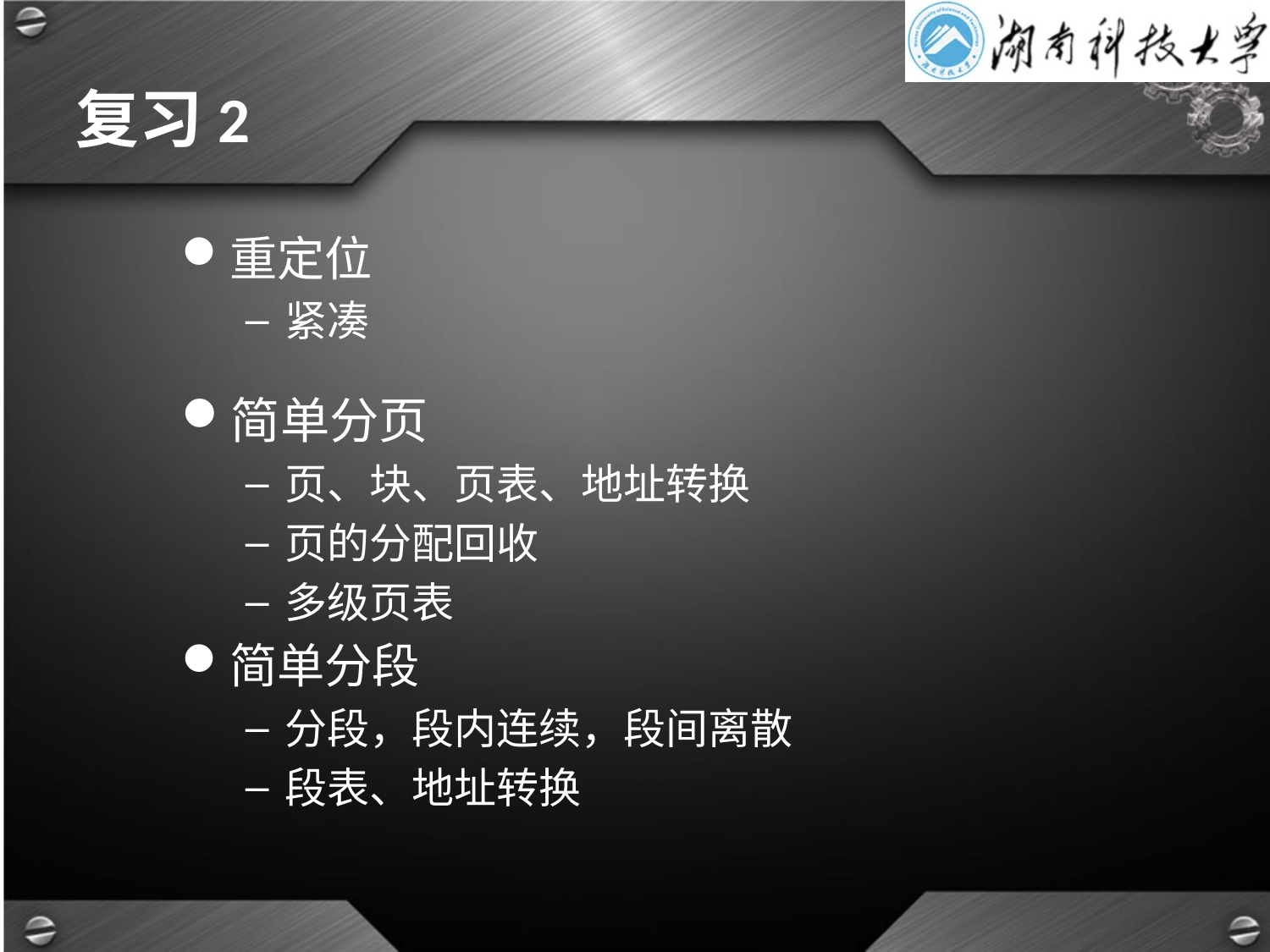

# 复习2
重定位
紧凑

简单分页
页、块、页表、地址转换
页的分配回收
多级页表
简单分段
分段，段内连续，段间离散
段表、地址转换